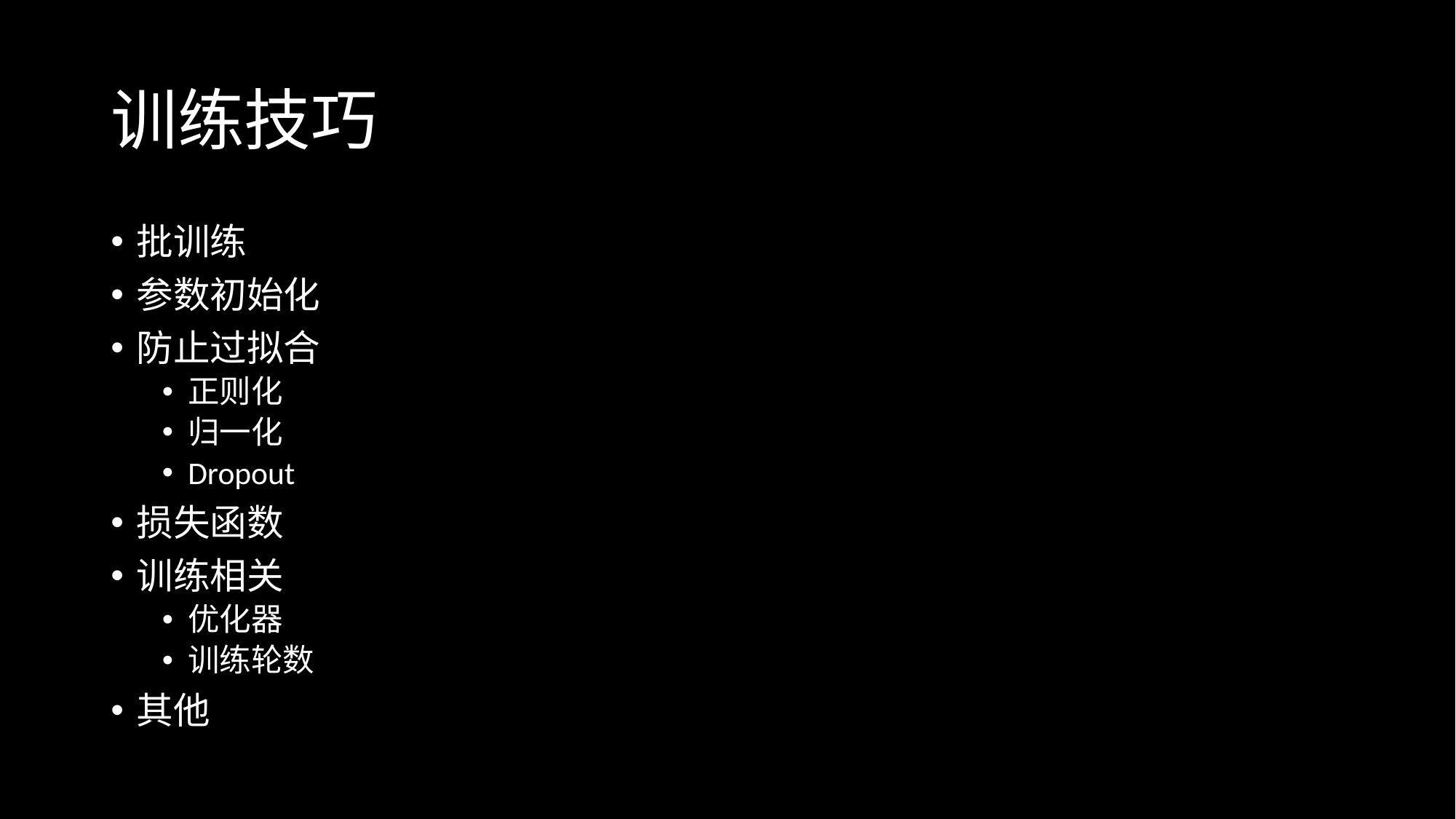

# 训练技巧
批训练
参数初始化
防止过拟合
正则化
归一化
Dropout
损失函数
训练相关
优化器
训练轮数
其他